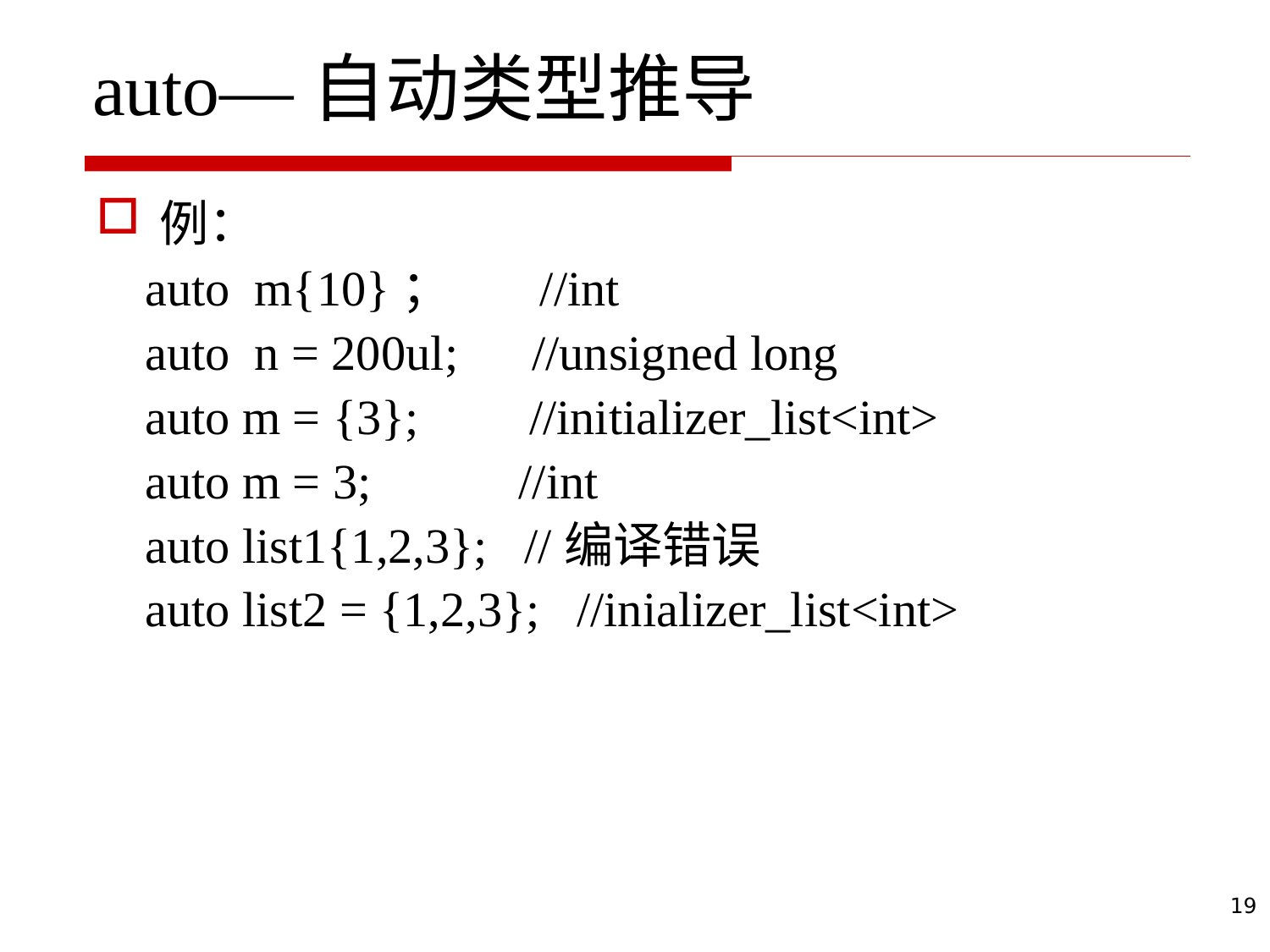

# auto—自动类型推导
例：
    auto  m{10}；       //int
    auto  n = 200ul;      //unsigned long
    auto m = {3};         //initializer_list<int>
    auto m = 3;            //int
    auto list1{1,2,3};   //编译错误
    auto list2 = {1,2,3};   //inializer_list<int>

19